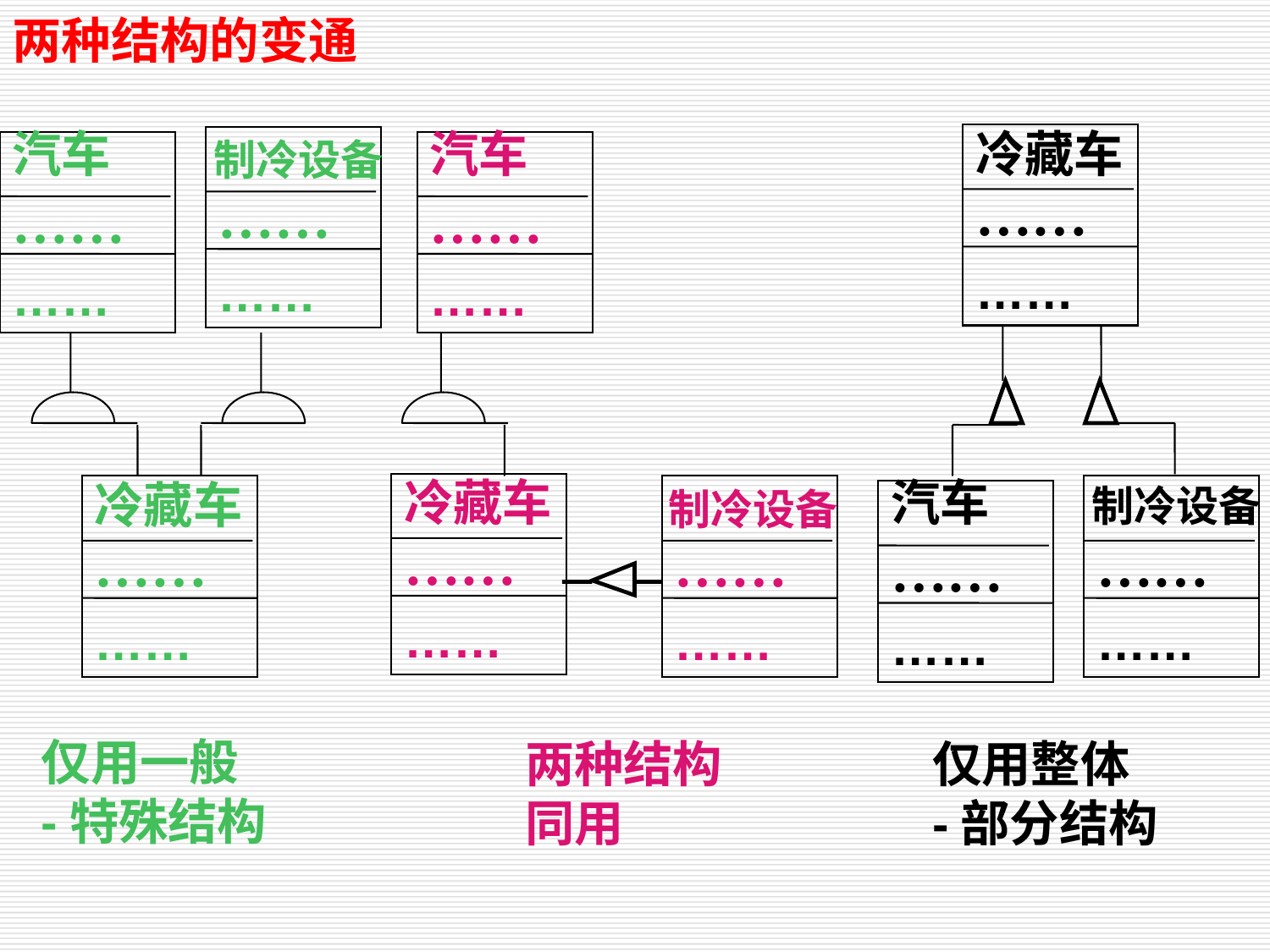

两种结构的变通
汽车
汽车
冷藏车

制冷设备

……
……

……
……

……

……
……
……

冷藏车
汽车
冷藏车

制冷设备

制冷设备

……
……
……
……

……

……

……
……
……
……
仅用一般
-特殊结构
两种结构
同用
仅用整体
-部分结构